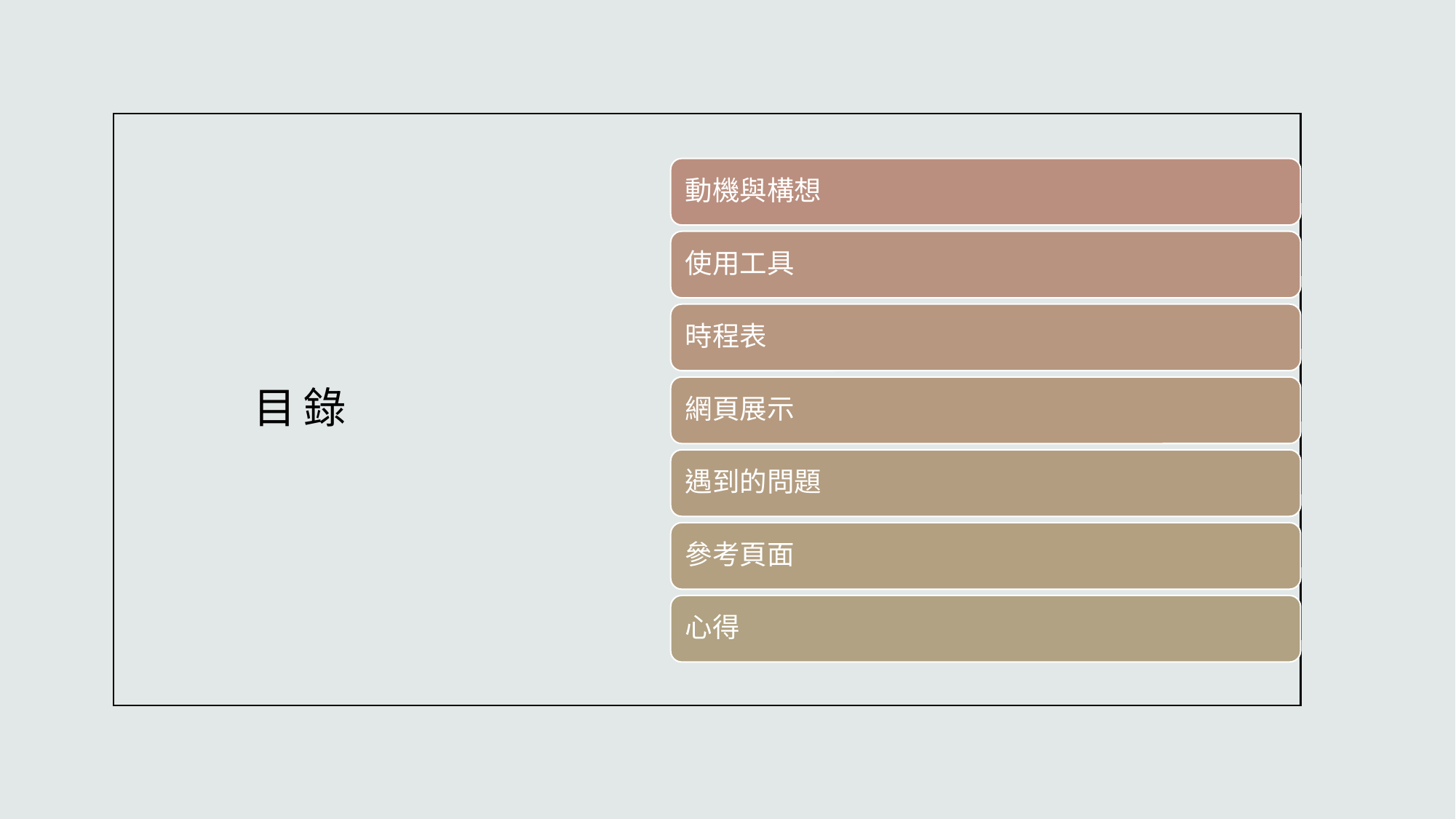

動機與構想
使用工具
時程表
網頁展示
遇到的問題
參考頁面
心得
# 目錄